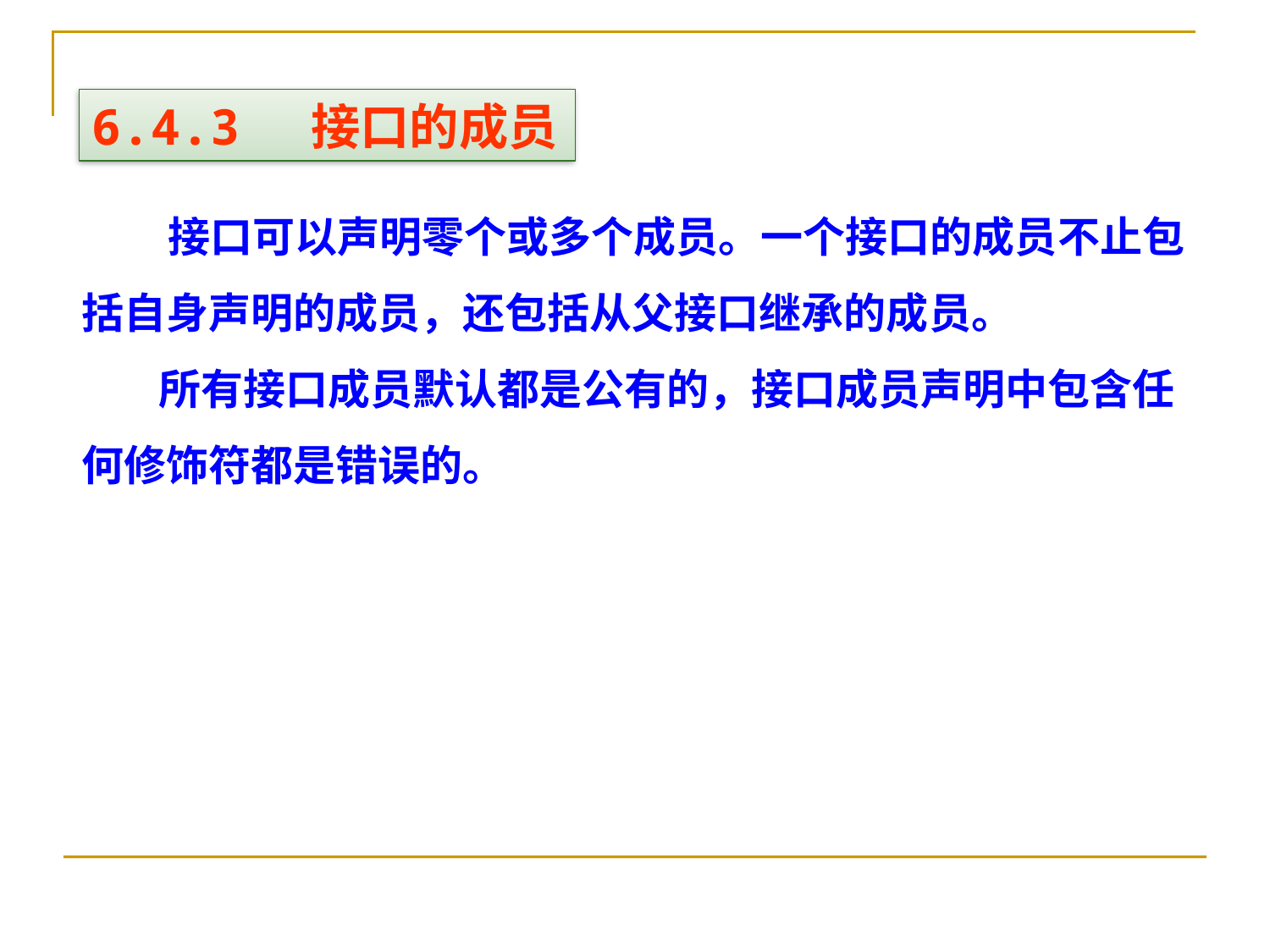

6.4.3  接口的成员
        接口可以声明零个或多个成员。一个接口的成员不止包括自身声明的成员，还包括从父接口继承的成员。
       所有接口成员默认都是公有的，接口成员声明中包含任何修饰符都是错误的。